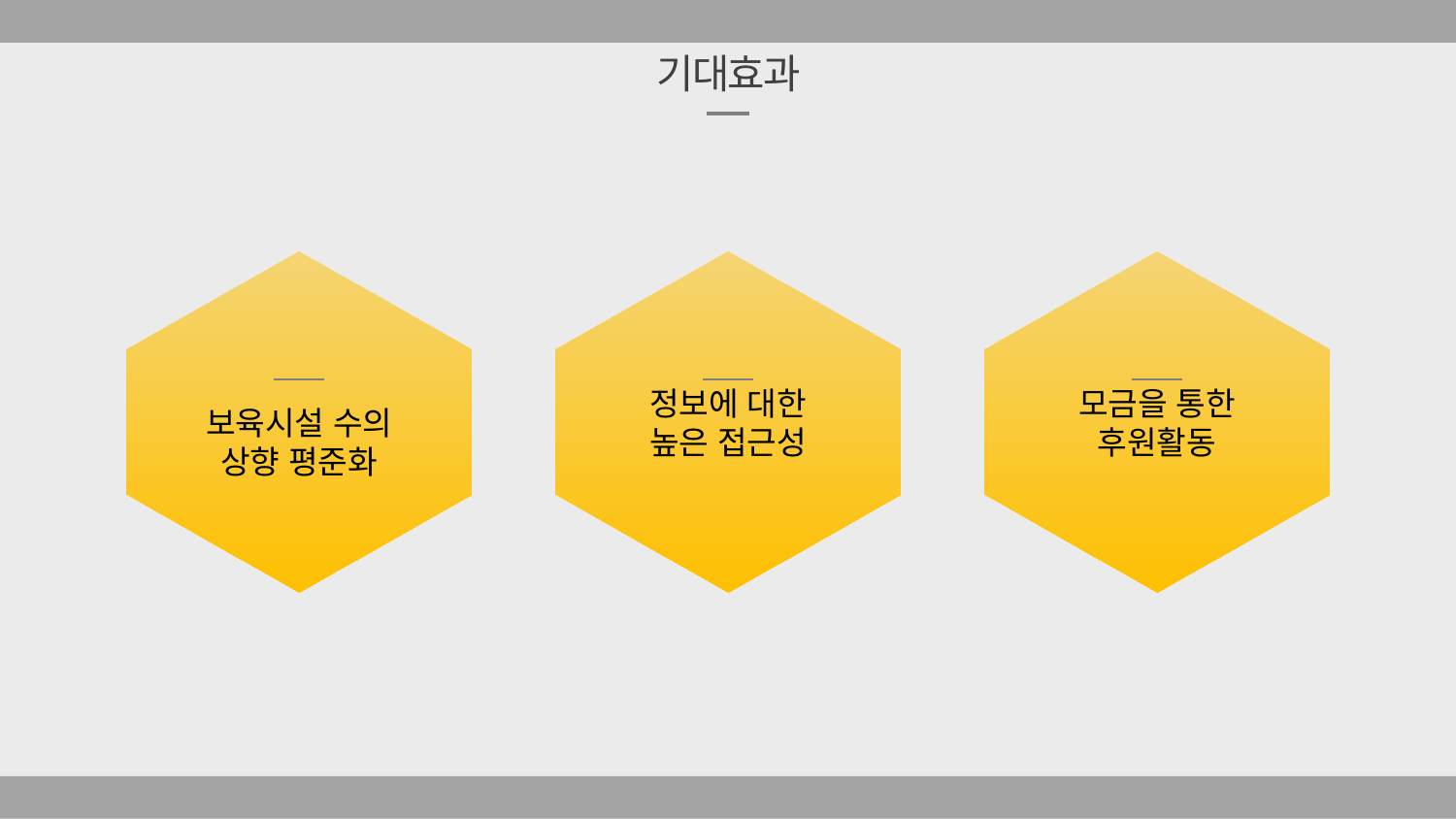

기대효과

보육시설 수의 상향 평준화
정보에 대한 높은 접근성
모금을 통한 후원활동